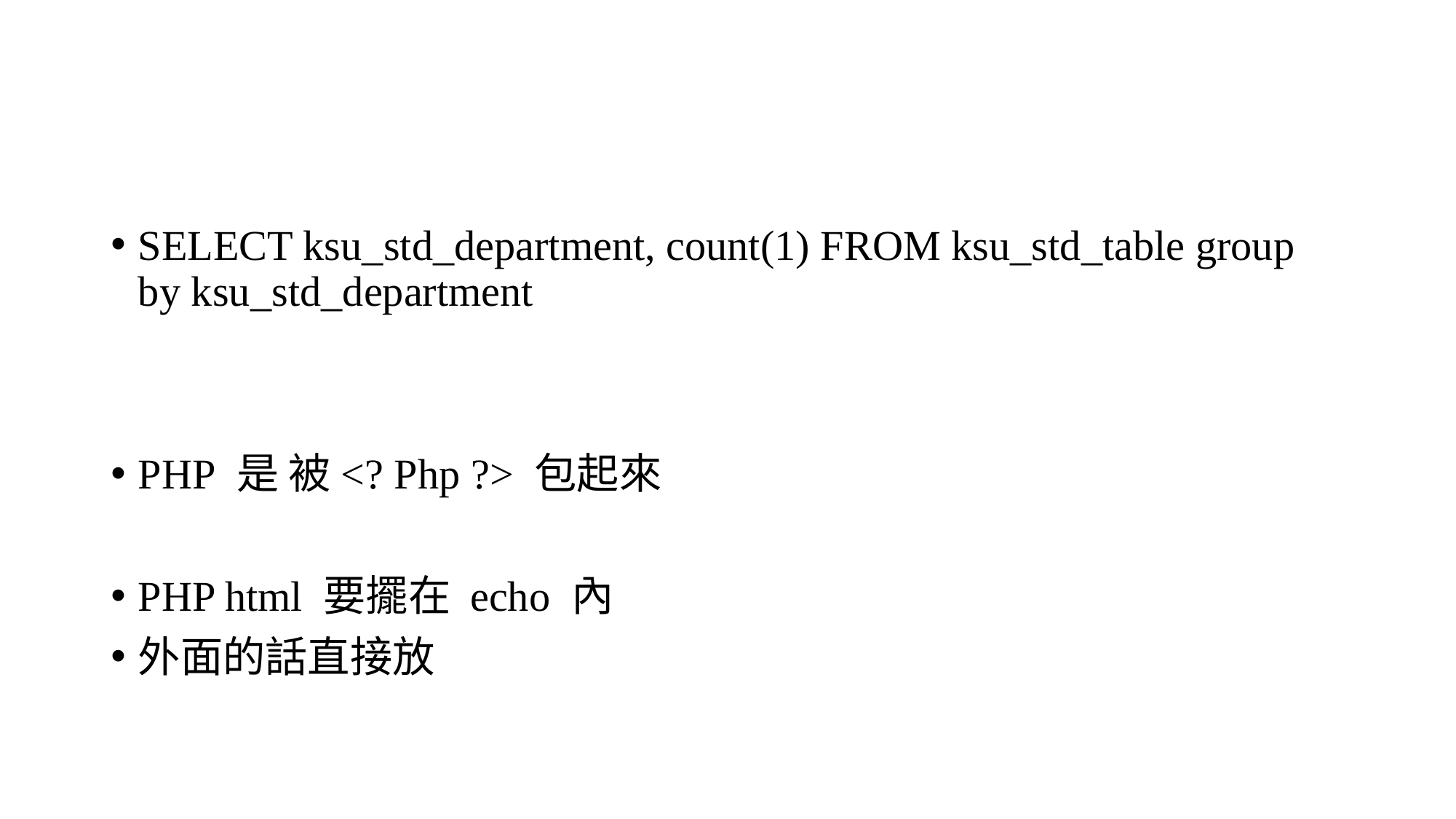

#
SELECT ksu_std_department, count(1) FROM ksu_std_table group by ksu_std_department

PHP 是 被<? Php ?> 包起來

PHP html 要擺在 echo 內
外面的話直接放